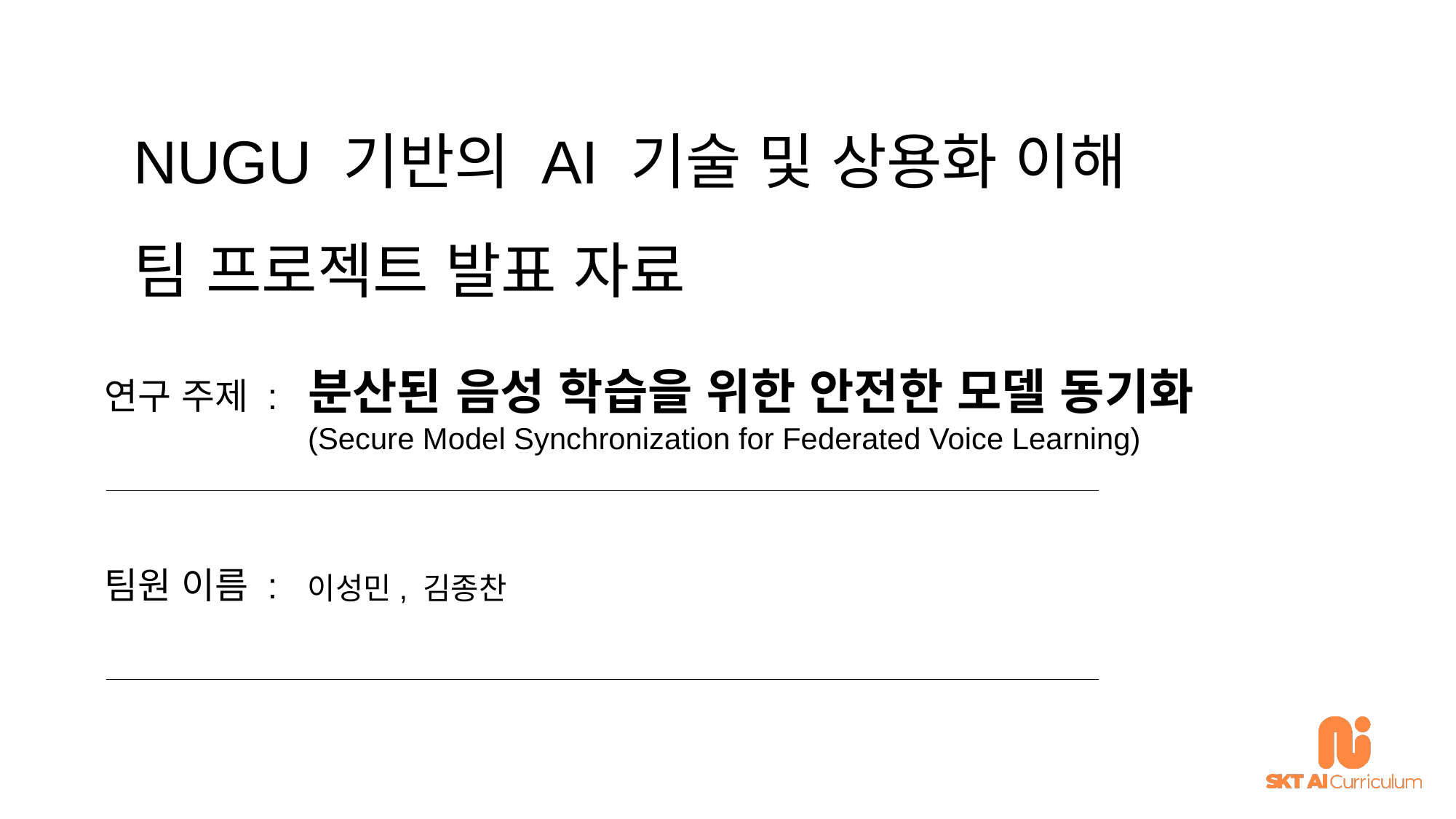

NUGU 기반의 AI 기술 및 상용화 이해
팀 프로젝트 발표 자료
분산된 음성 학습을 위한 안전한 모델 동기화
(Secure Model Synchronization for Federated Voice Learning)
이성민, 김종찬